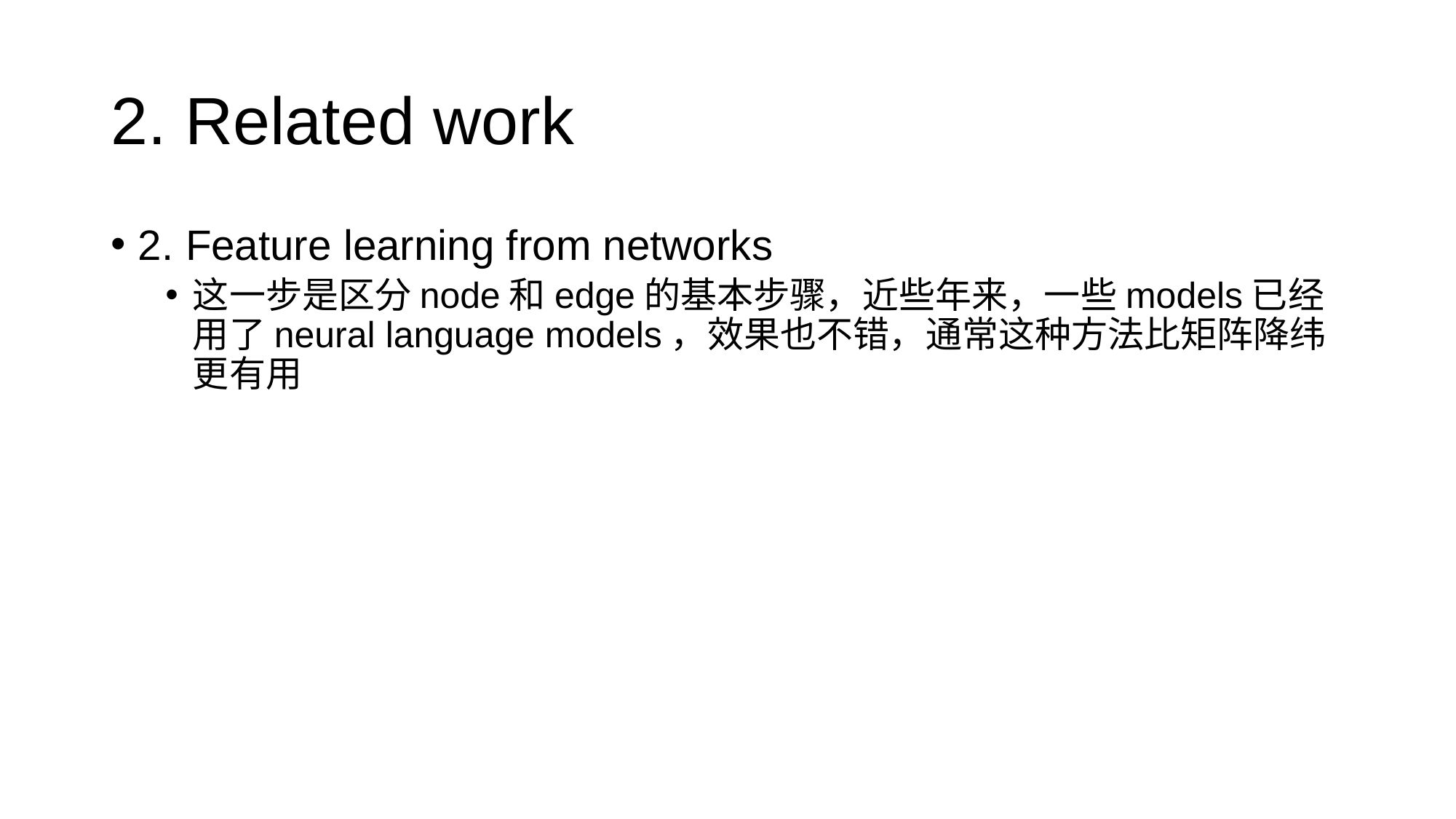

# 2. Related work
2. Feature learning from networks
这一步是区分node和edge的基本步骤，近些年来，一些models已经用了neural language models，效果也不错，通常这种方法比矩阵降纬更有用